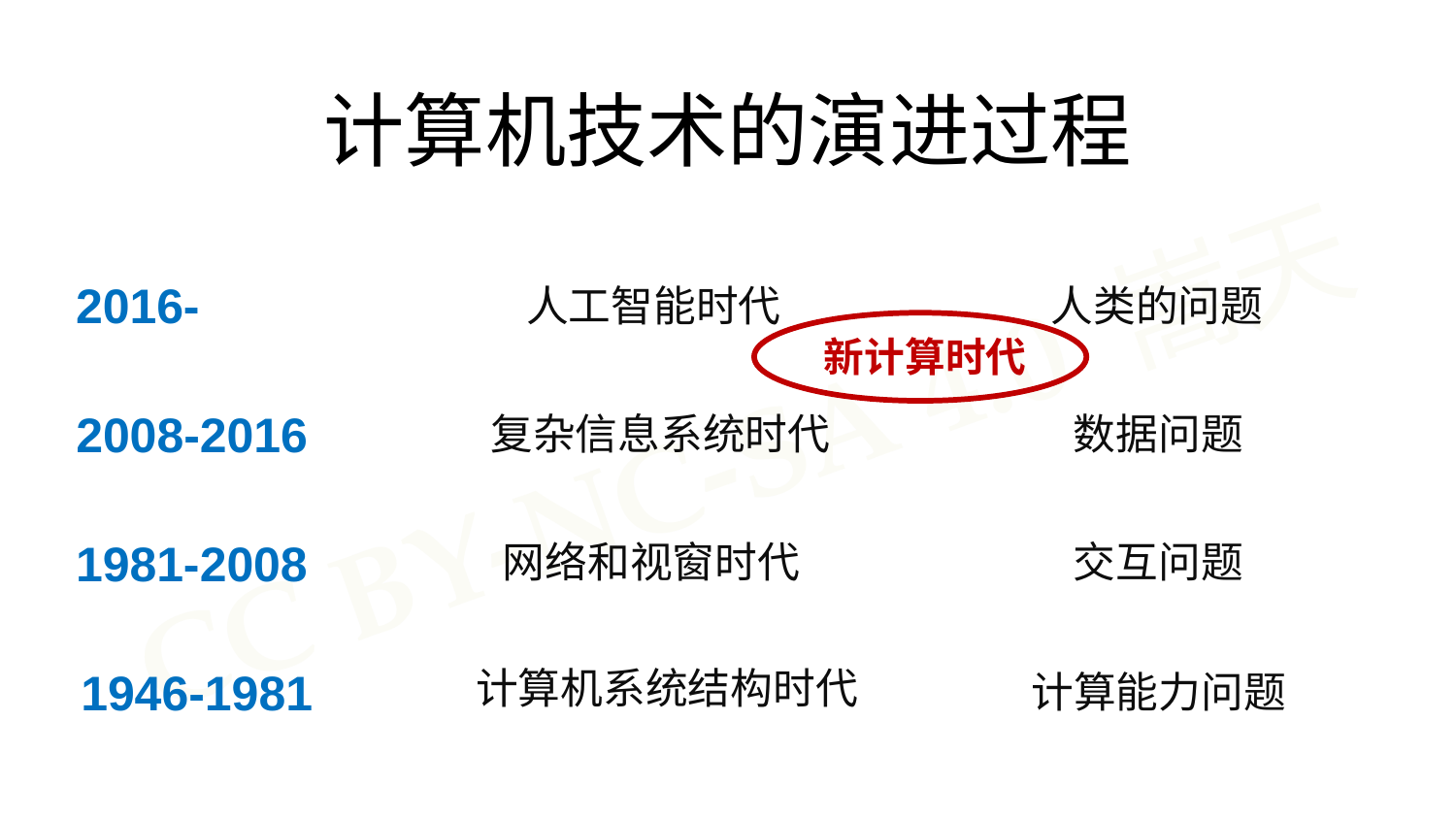

计算机技术的演进过程
2016-
人类的问题
人工智能时代

新计算时代
2008-2016
复杂信息系统时代
数据问题
1981-2008
网络和视窗时代
交互问题
1946-1981
计算机系统结构时代
计算能力问题